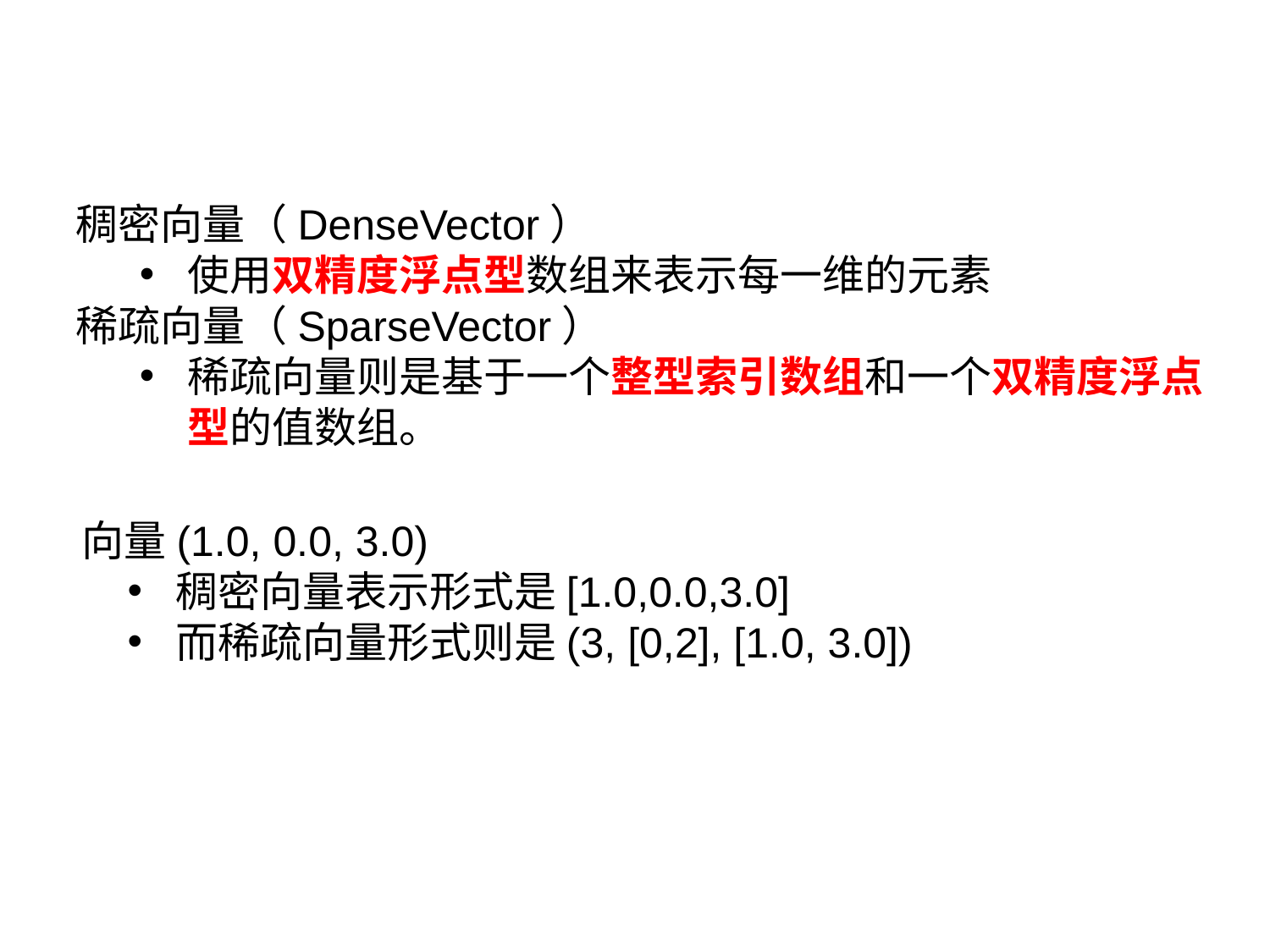

9.3.1 本地向量
稠密向量（DenseVector）
使用双精度浮点型数组来表示每一维的元素
稀疏向量（SparseVector）
稀疏向量则是基于一个整型索引数组和一个双精度浮点型的值数组。
向量(1.0, 0.0, 3.0)
稠密向量表示形式是[1.0,0.0,3.0]
而稀疏向量形式则是(3, [0,2], [1.0, 3.0])